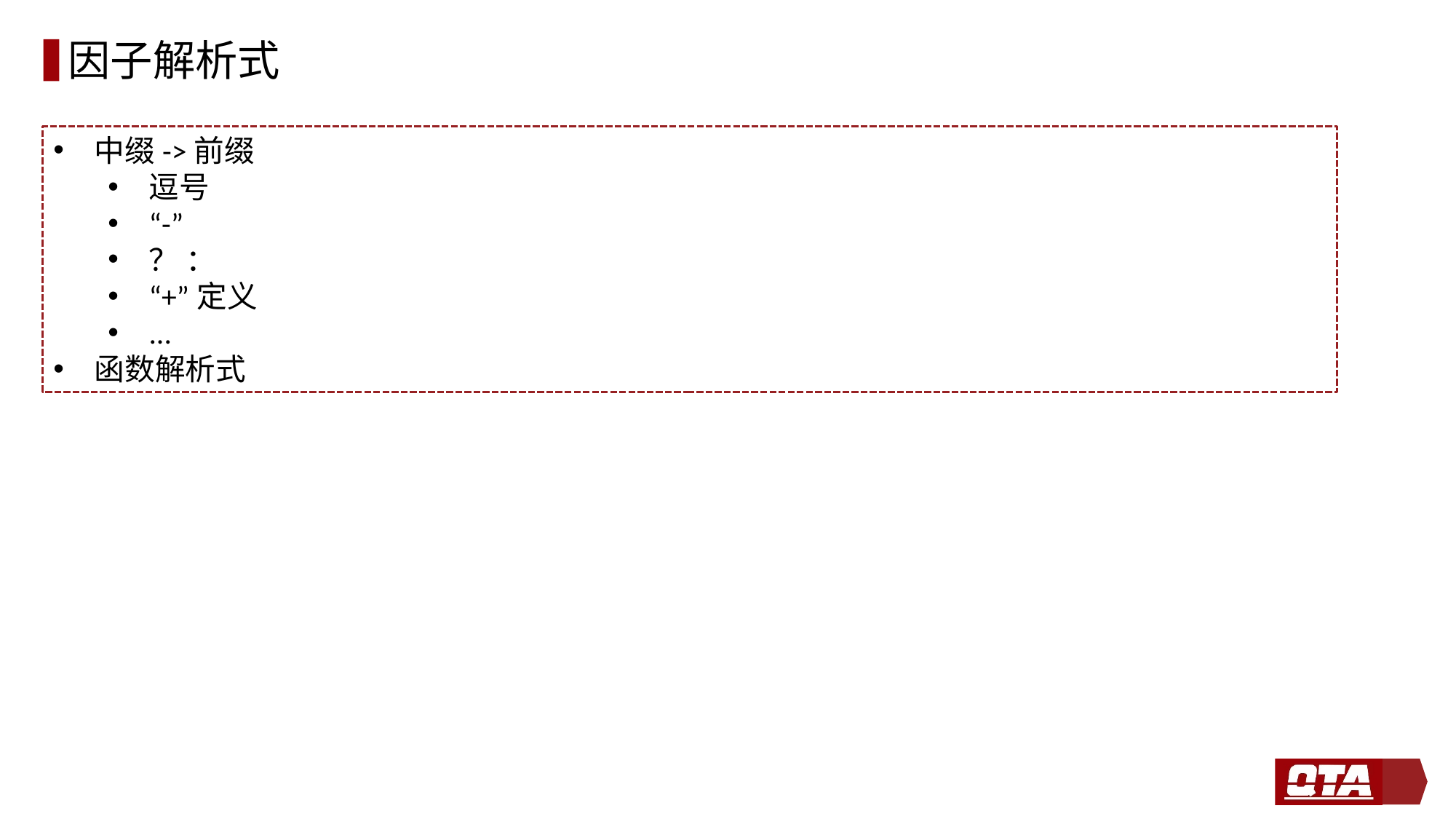

# 因子解析式
中缀->前缀
逗号
“-”
？ ：
“+”定义
...
函数解析式
13